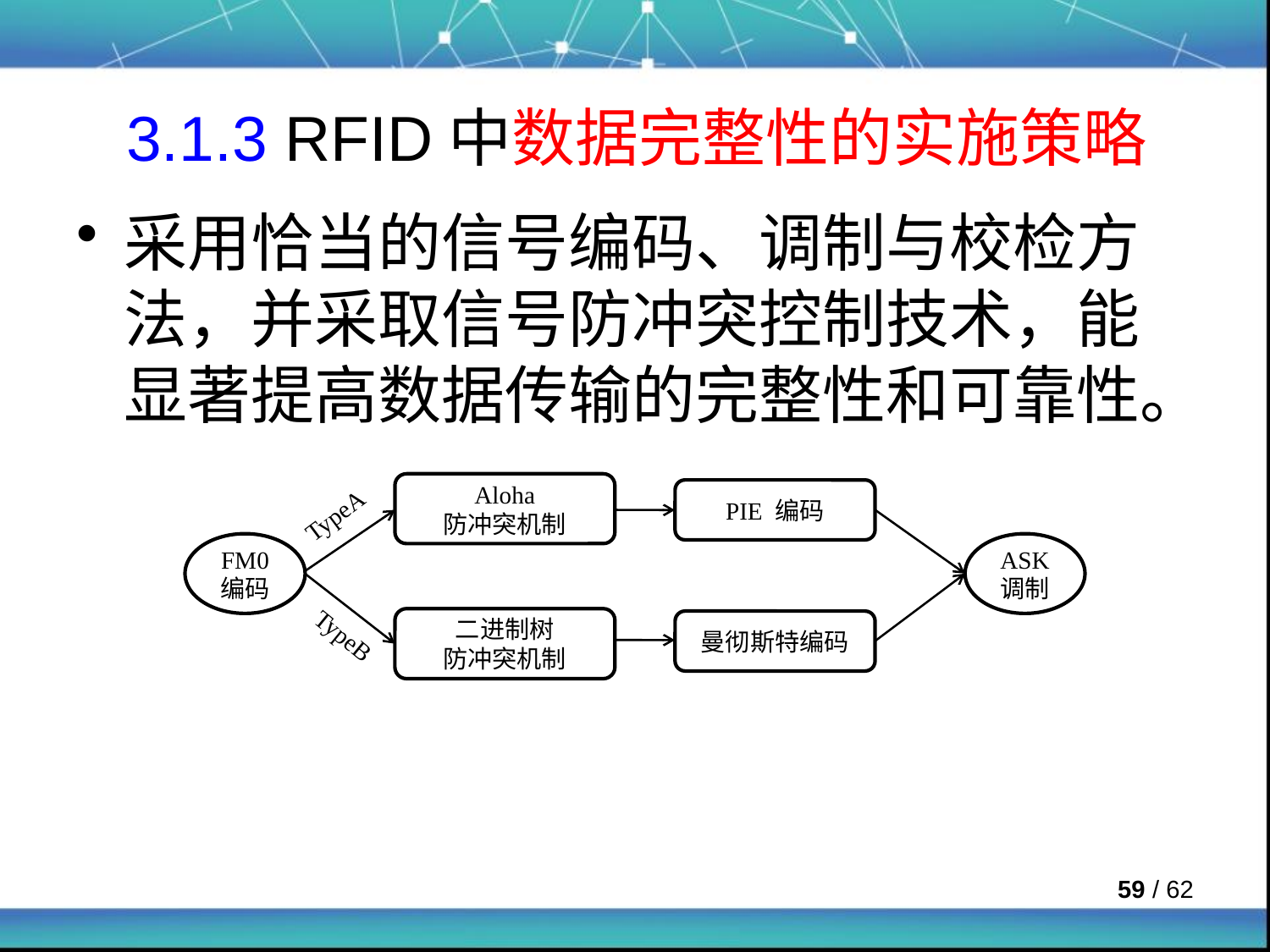

# 3.1.3 RFID中数据完整性的实施策略
采用恰当的信号编码、调制与校检方法，并采取信号防冲突控制技术，能显著提高数据传输的完整性和可靠性。
Aloha
防冲突机制
PIE 编码
TypeA

FM0
编码
ASK
调制

二进制树
防冲突机制
曼彻斯特编码
TypeB

59 / 62